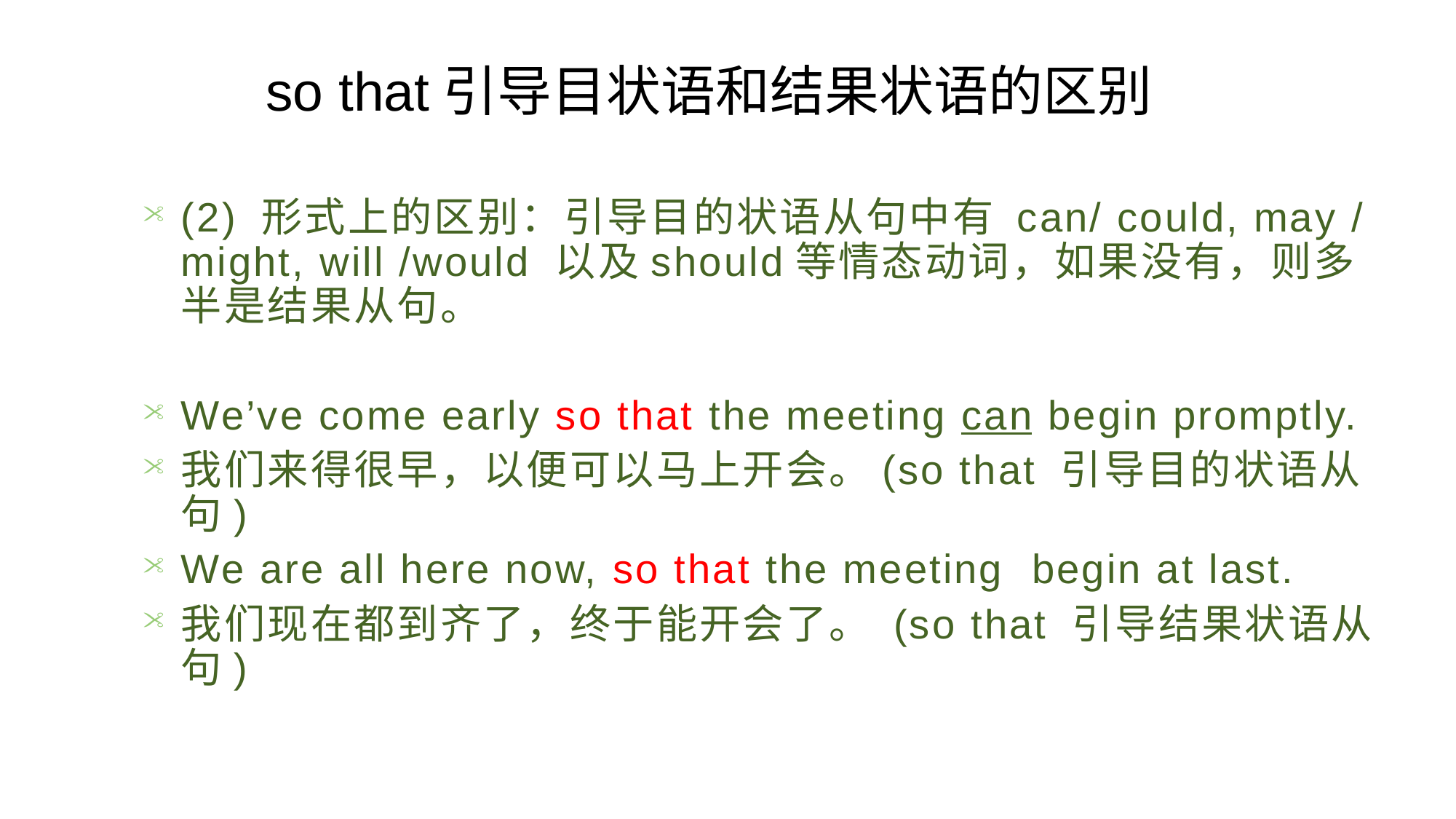

so that引导目状语和结果状语的区别
(2) 形式上的区别：引导目的状语从句中有 can/ could, may / might, will /would 以及should等情态动词，如果没有，则多半是结果从句。

We’ve come early so that the meeting can begin promptly.
我们来得很早，以便可以马上开会。(so that 引导目的状语从句)
We are all here now, so that the meeting  begin at last.
我们现在都到齐了，终于能开会了。 (so that 引导结果状语从句)